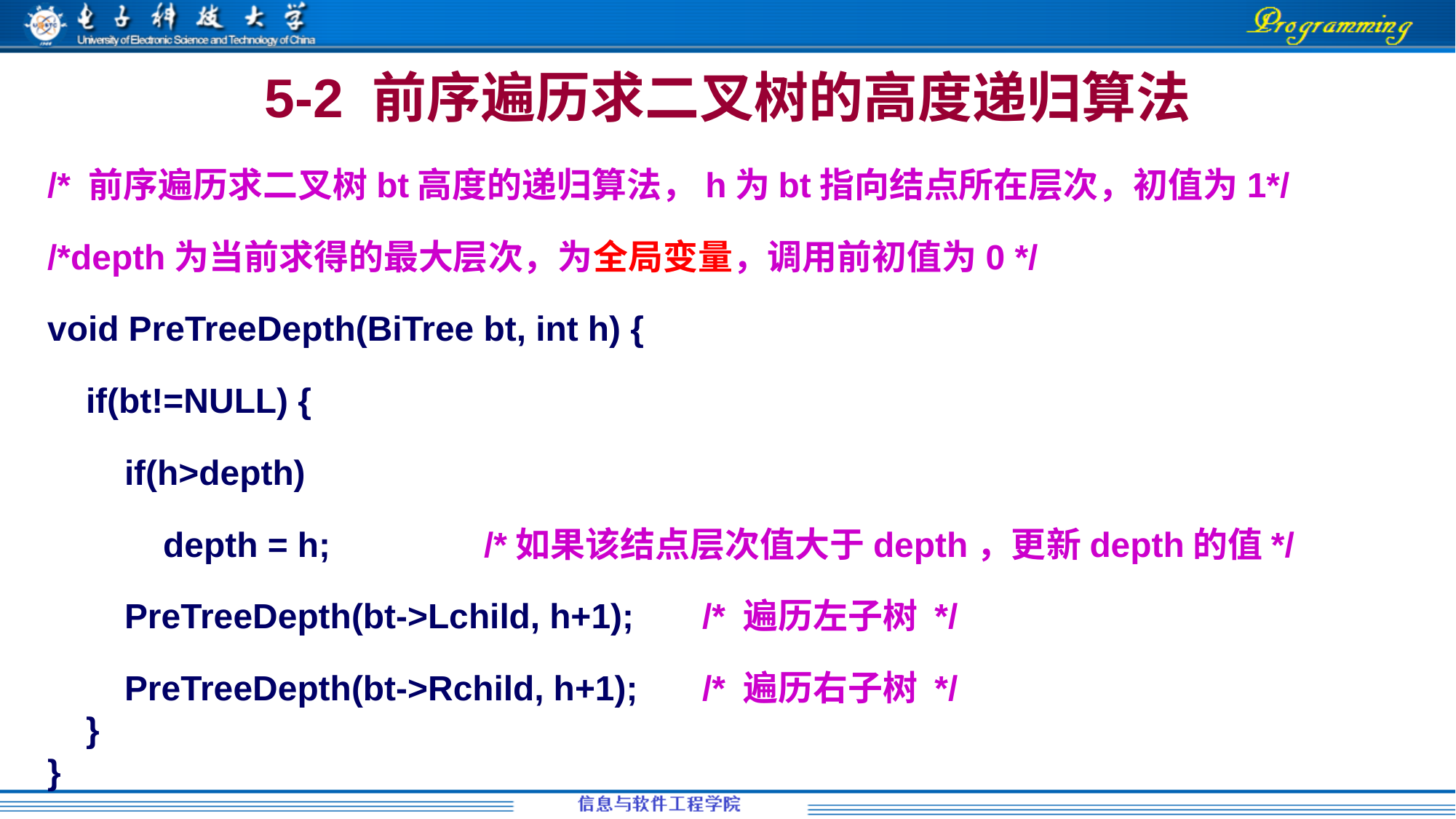

# 5-2 前序遍历求二叉树的高度递归算法
/* 前序遍历求二叉树bt高度的递归算法，h为bt指向结点所在层次，初值为1*/
/*depth为当前求得的最大层次，为全局变量，调用前初值为0 */
void PreTreeDepth(BiTree bt, int h) {
    if(bt!=NULL) {
        if(h>depth)
            depth = h;		/*如果该结点层次值大于depth，更新depth的值*/
        PreTreeDepth(bt->Lchild, h+1);	/* 遍历左子树 */
        PreTreeDepth(bt->Rchild, h+1);	/* 遍历右子树 */
    }
}